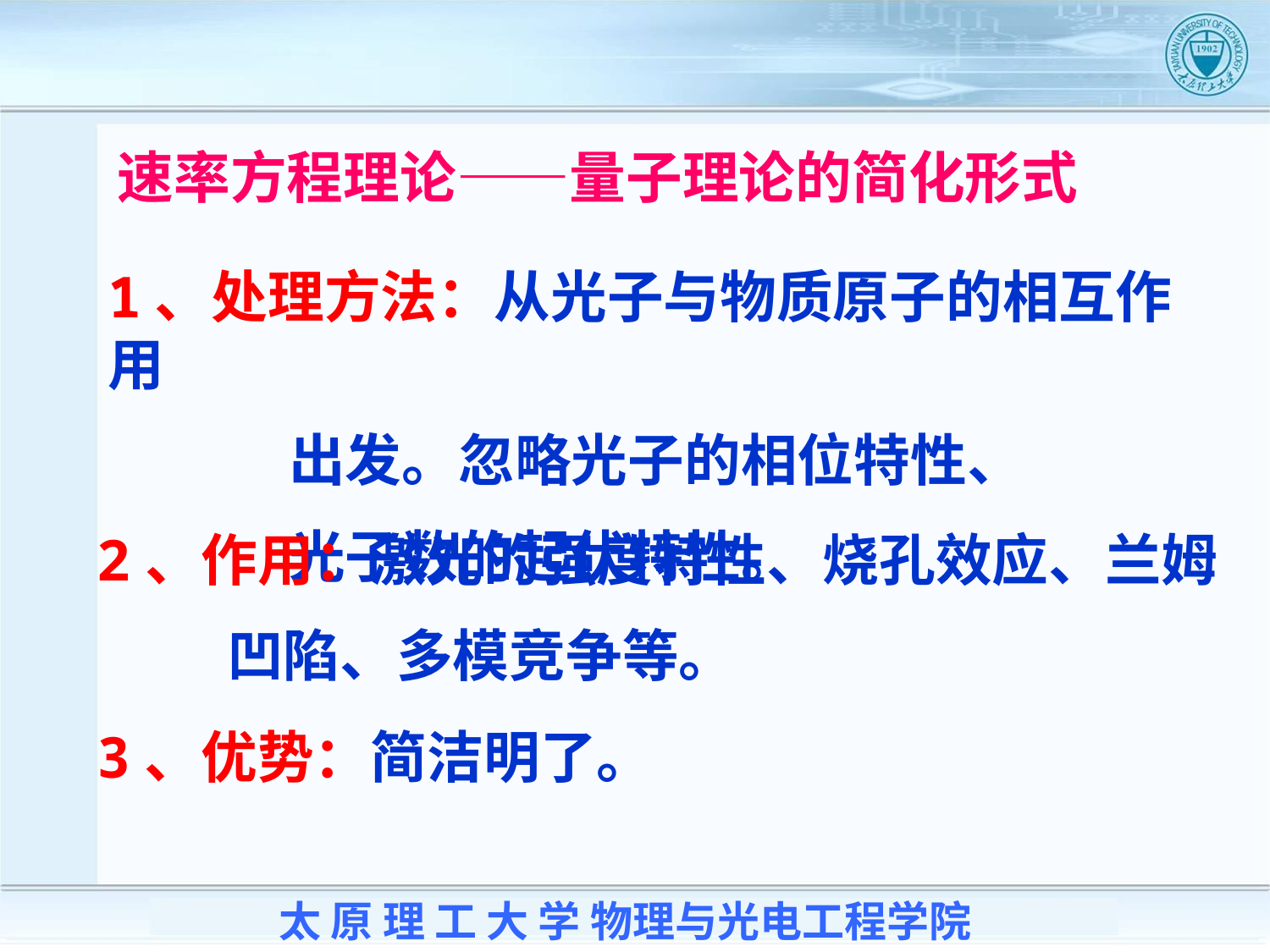

速率方程理论——量子理论的简化形式
1、处理方法：从光子与物质原子的相互作用
             出发。忽略光子的相位特性、
             光子数的起伏特性。
2、作用：激光的强度特性、烧孔效应、兰姆
         凹陷、多模竞争等。
3、优势：简洁明了。